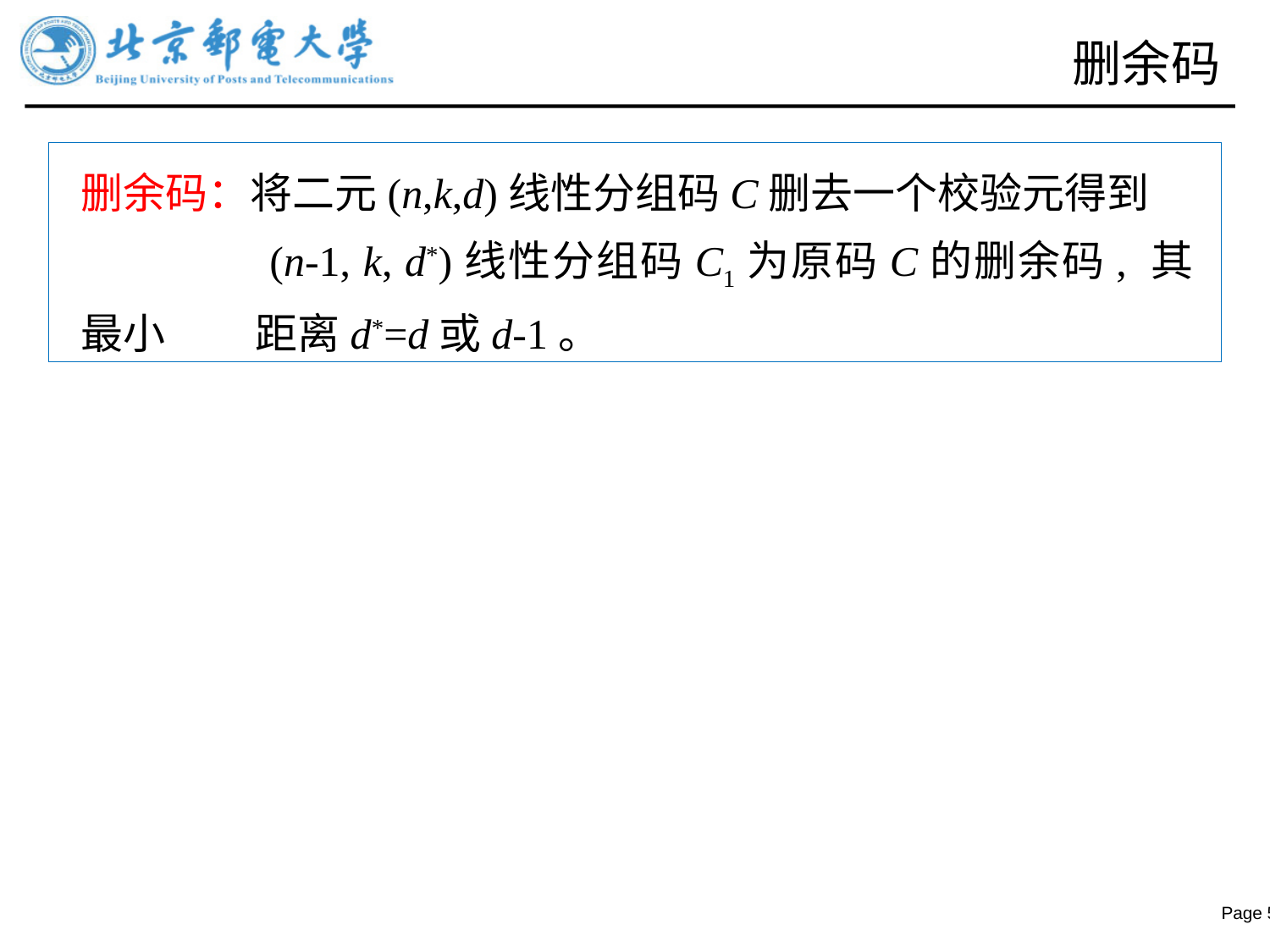

# 删余码

删余码：将二元(n,k,d)线性分组码C删去一个校验元得到
	     (n-1, k, d*)线性分组码C1为原码C的删余码, 其最小	     距离d*=d或d-1。